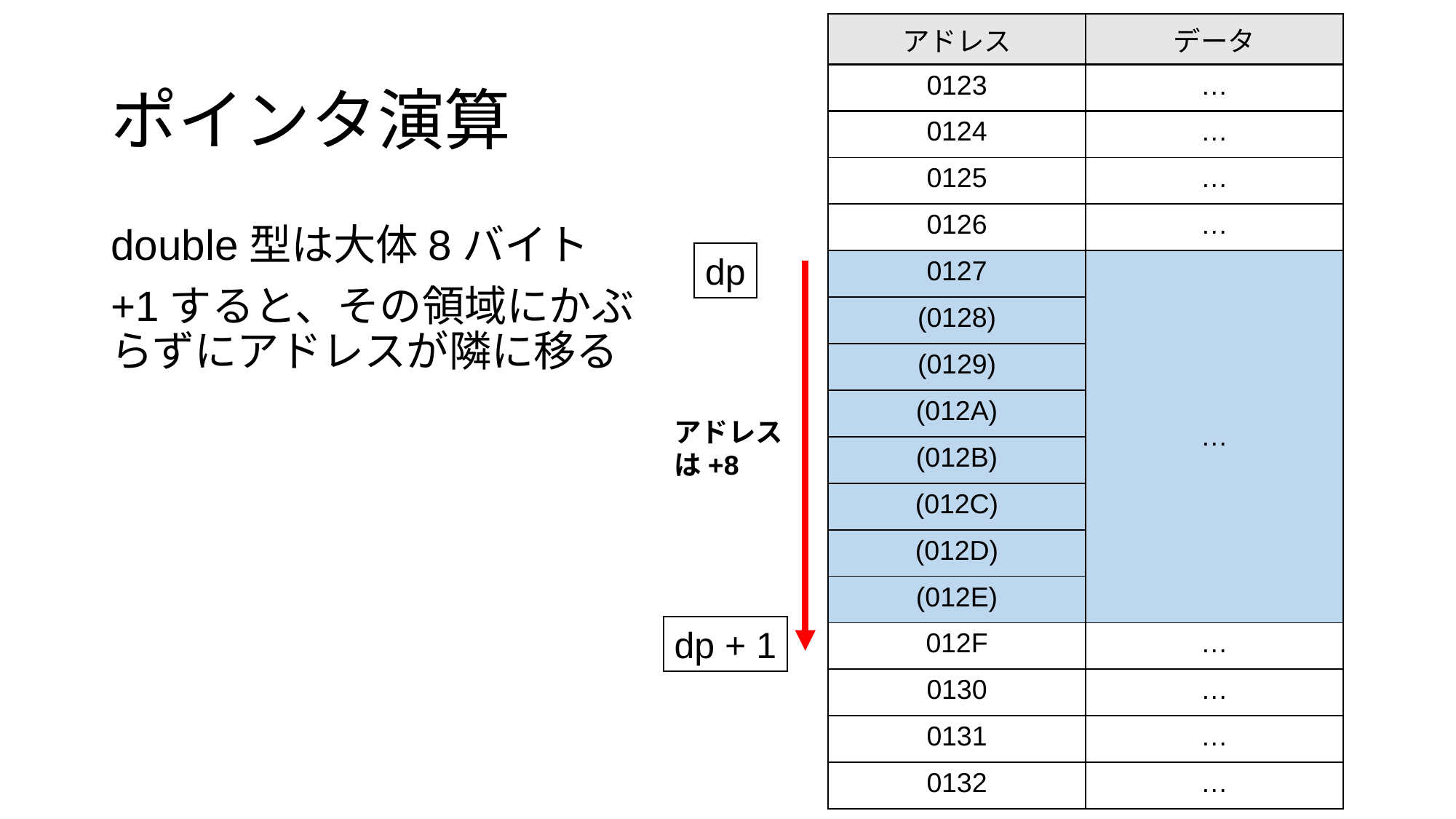

| アドレス | データ |
| --- | --- |
| 0123 | … |
| 0124 | … |
| 0125 | … |
| 0126 | … |
| 0127 | … |
| (0128) |  |
| (0129) |  |
| (012A) |  |
| (012B) |  |
| (012C) |  |
| (012D) |  |
| (012E) |  |
| 012F | … |
| 0130 | … |
| 0131 | … |
| 0132 | … |
# ポインタ演算
double型は大体8バイト
+1すると、その領域にかぶらずにアドレスが隣に移る
dp
アドレスは+8
dp + 1